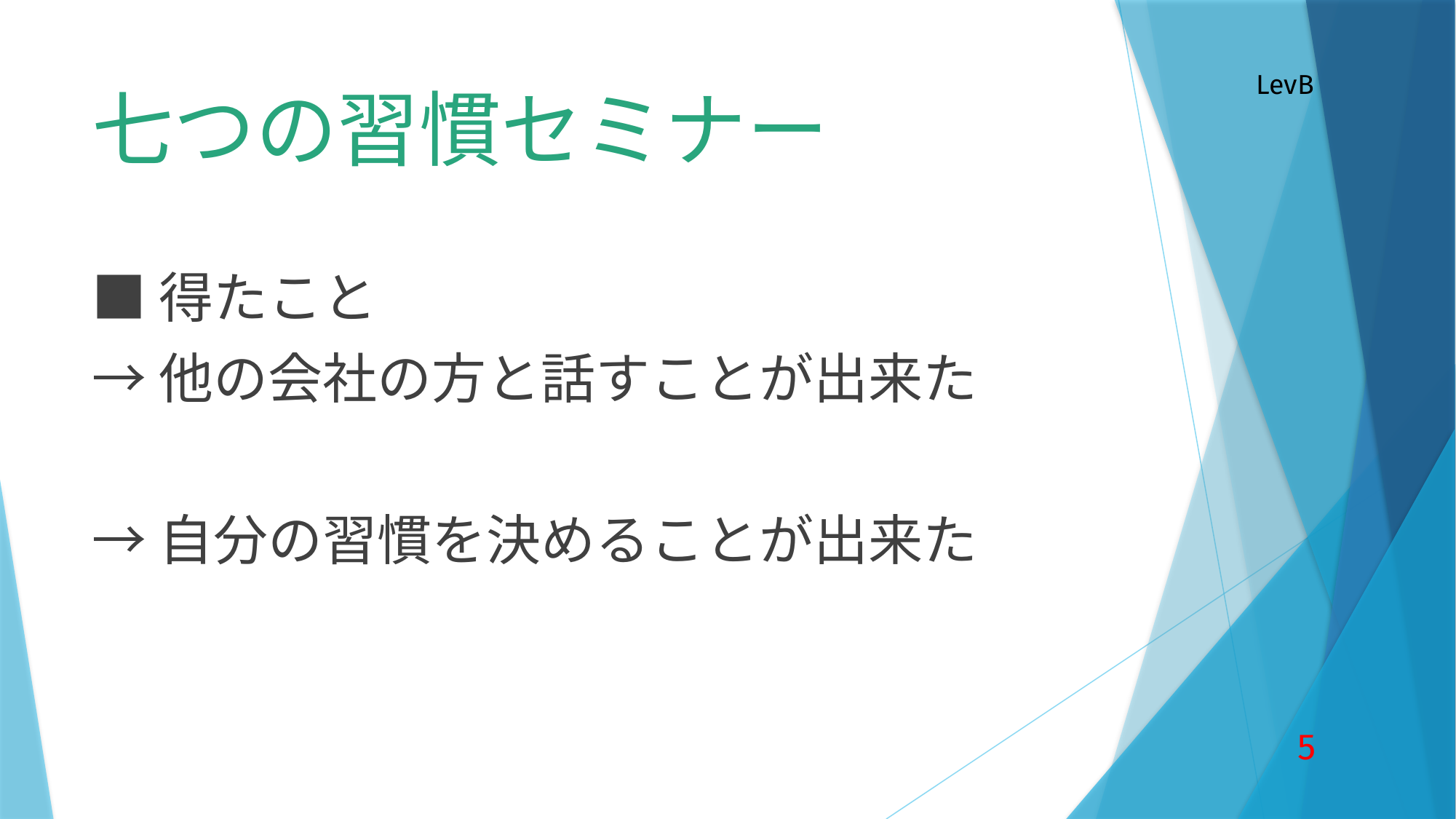

# 七つの習慣セミナー
■得たこと
→他の会社の方と話すことが出来た

→自分の習慣を決めることが出来た
5